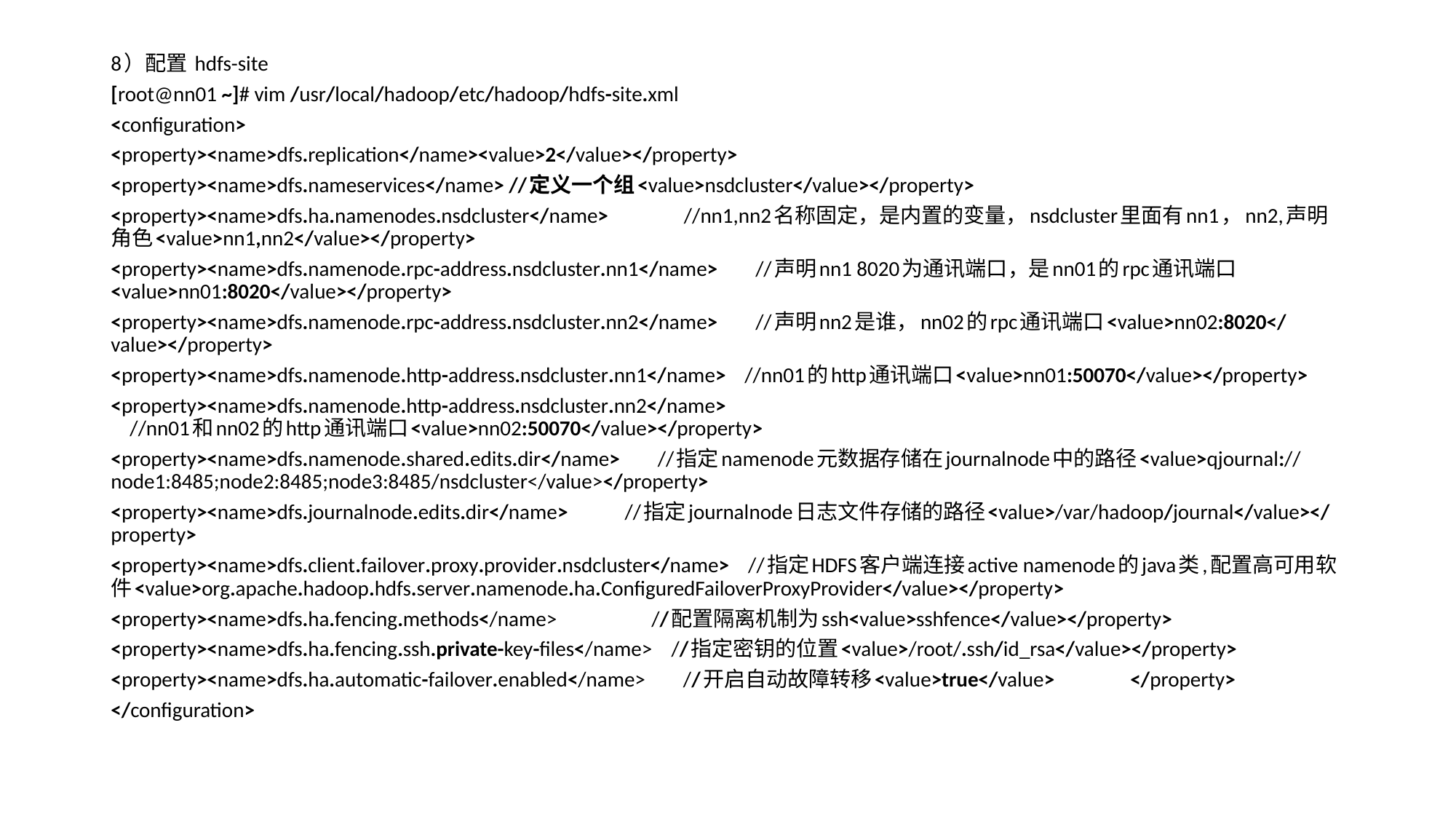

8）配置 hdfs-site
[root@nn01 ~]# vim /usr/local/hadoop/etc/hadoop/hdfs-site.xml
<configuration>
<property><name>dfs.replication</name><value>2</value></property>
<property><name>dfs.nameservices</name> //定义一个组<value>nsdcluster</value></property>
<property><name>dfs.ha.namenodes.nsdcluster</name>                //nn1,nn2名称固定，是内置的变量，nsdcluster里面有nn1，nn2,声明角色<value>nn1,nn2</value></property>
<property><name>dfs.namenode.rpc-address.nsdcluster.nn1</name>        //声明nn1 8020为通讯端口，是nn01的rpc通讯端口<value>nn01:8020</value></property>
<property><name>dfs.namenode.rpc-address.nsdcluster.nn2</name>        //声明nn2是谁，nn02的rpc通讯端口<value>nn02:8020</value></property>
<property><name>dfs.namenode.http-address.nsdcluster.nn1</name>    //nn01的http通讯端口<value>nn01:50070</value></property>
<property><name>dfs.namenode.http-address.nsdcluster.nn2</name>     //nn01和nn02的http通讯端口<value>nn02:50070</value></property>
<property><name>dfs.namenode.shared.edits.dir</name>        //指定namenode元数据存储在journalnode中的路径<value>qjournal://node1:8485;node2:8485;node3:8485/nsdcluster</value></property>
<property><name>dfs.journalnode.edits.dir</name>            //指定journalnode日志文件存储的路径<value>/var/hadoop/journal</value></property>
<property><name>dfs.client.failover.proxy.provider.nsdcluster</name>    //指定HDFS客户端连接active namenode的java类,配置高可用软件<value>org.apache.hadoop.hdfs.server.namenode.ha.ConfiguredFailoverProxyProvider</value></property>
<property><name>dfs.ha.fencing.methods</name>                    //配置隔离机制为ssh<value>sshfence</value></property>
<property><name>dfs.ha.fencing.ssh.private-key-files</name>    //指定密钥的位置<value>/root/.ssh/id_rsa</value></property>
<property><name>dfs.ha.automatic-failover.enabled</name>        //开启自动故障转移<value>true</value>                </property>
</configuration>